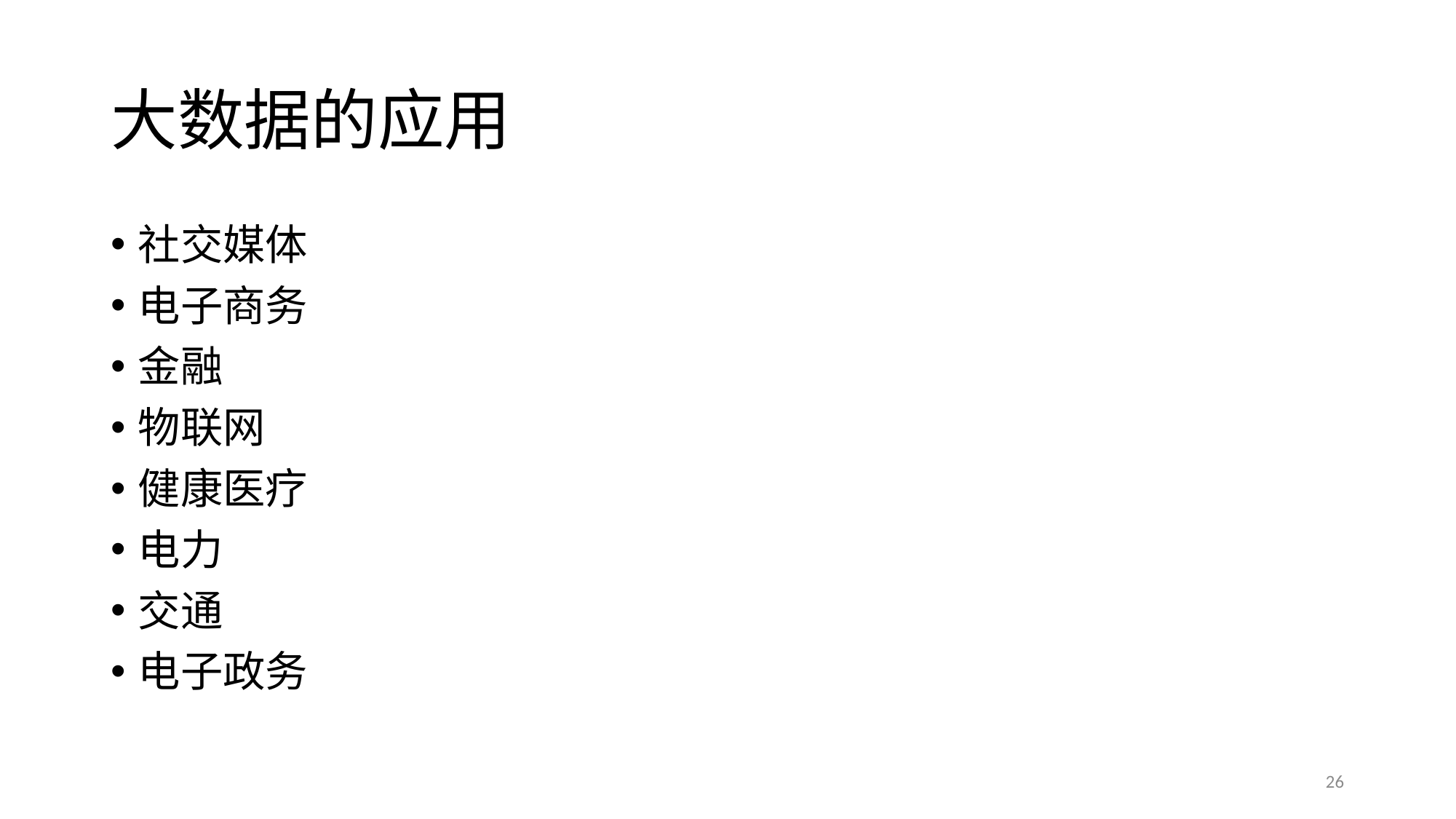

# 大数据的应用
社交媒体
电子商务
金融
物联网
健康医疗
电力
交通
电子政务
26